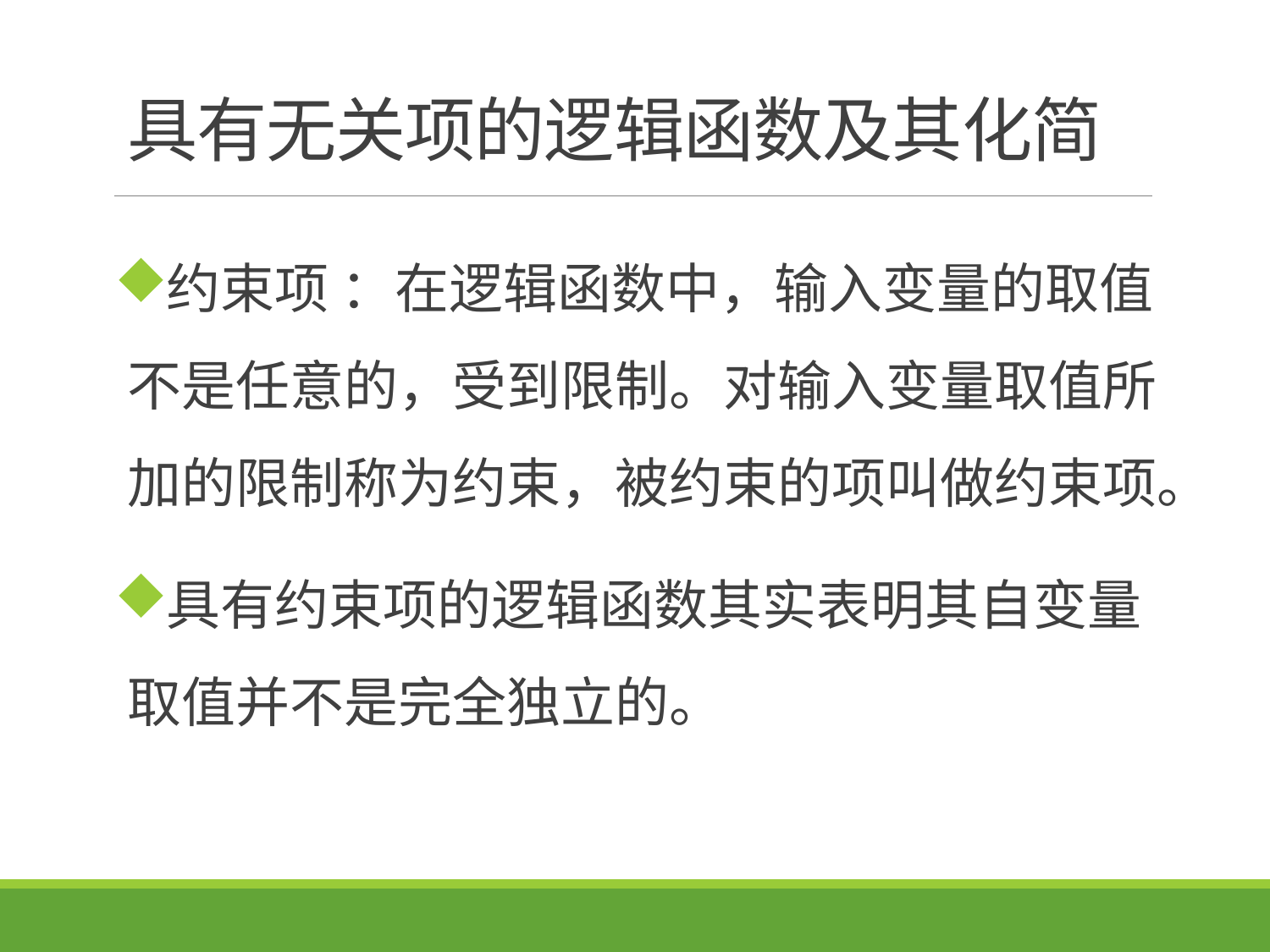

# 具有无关项的逻辑函数及其化简
约束项 ：在逻辑函数中，输入变量的取值不是任意的，受到限制。对输入变量取值所加的限制称为约束，被约束的项叫做约束项。
具有约束项的逻辑函数其实表明其自变量取值并不是完全独立的。